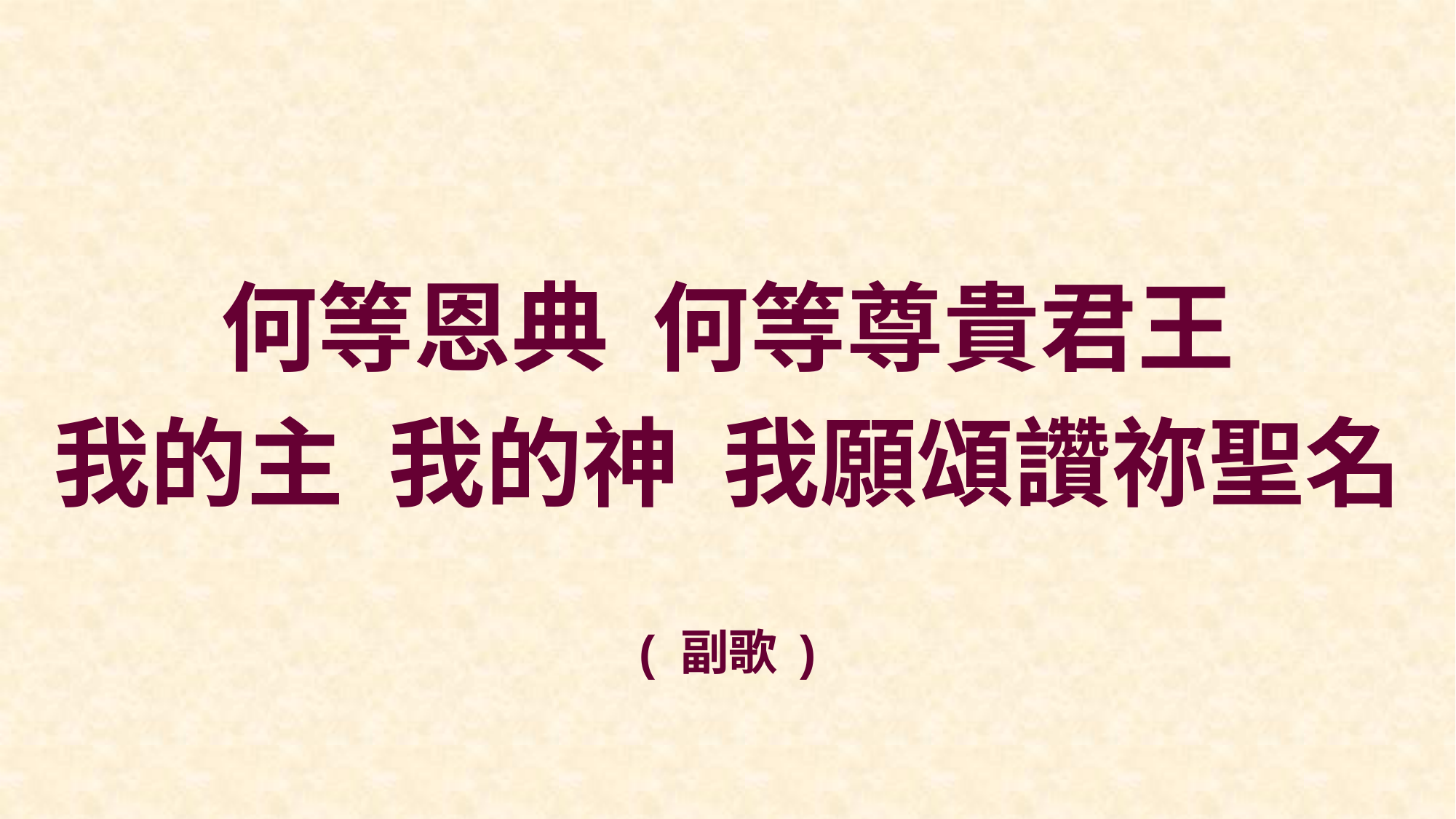

何等恩典  何等尊貴君王
我的主  我的神  我願頌讚祢聖名
( 副歌 )